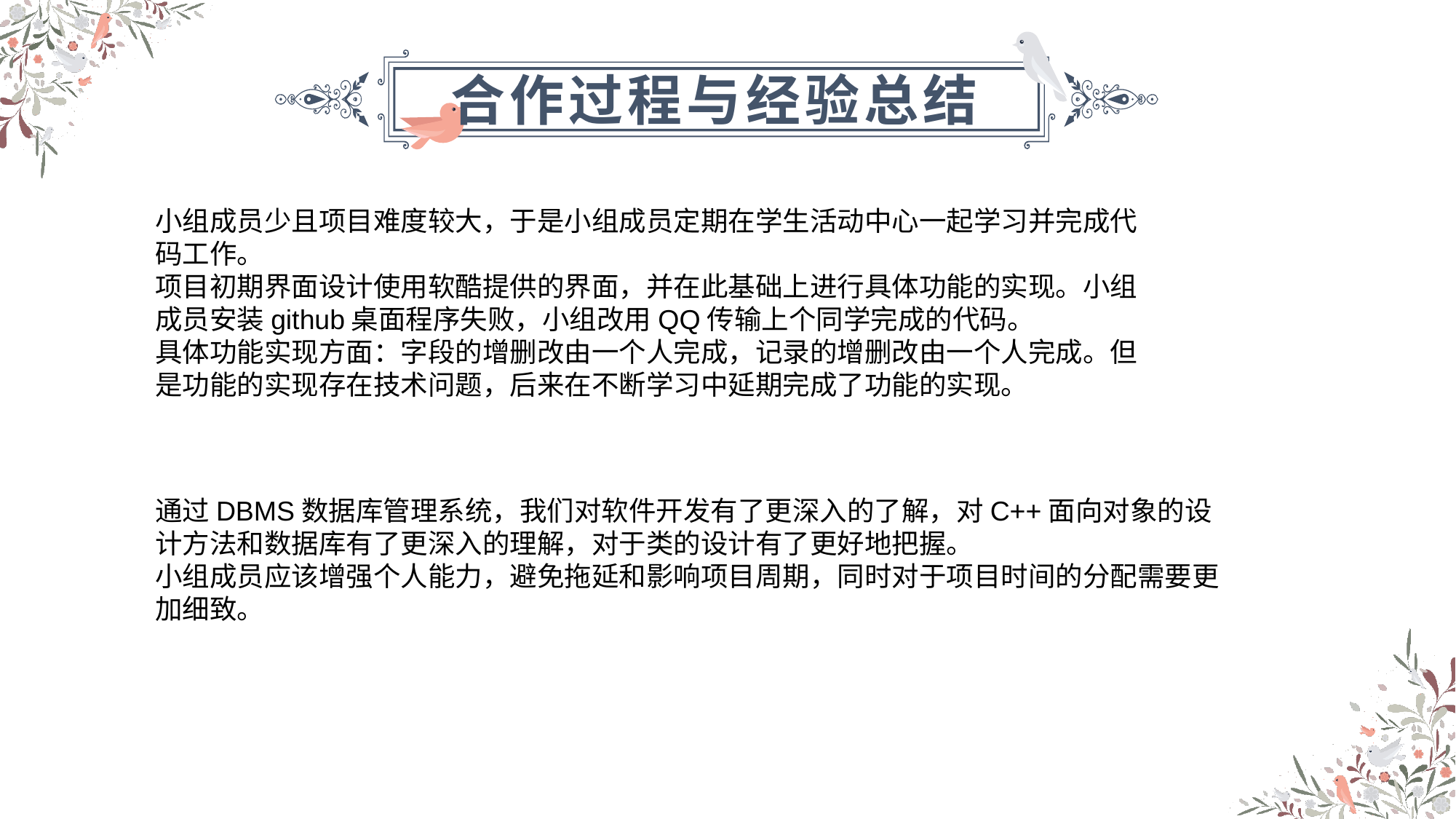

合作过程与经验总结
小组成员少且项目难度较大，于是小组成员定期在学生活动中心一起学习并完成代码工作。
项目初期界面设计使用软酷提供的界面，并在此基础上进行具体功能的实现。小组成员安装github桌面程序失败，小组改用QQ传输上个同学完成的代码。
具体功能实现方面：字段的增删改由一个人完成，记录的增删改由一个人完成。但是功能的实现存在技术问题，后来在不断学习中延期完成了功能的实现。
通过DBMS数据库管理系统，我们对软件开发有了更深入的了解，对C++面向对象的设计方法和数据库有了更深入的理解，对于类的设计有了更好地把握。
小组成员应该增强个人能力，避免拖延和影响项目周期，同时对于项目时间的分配需要更加细致。